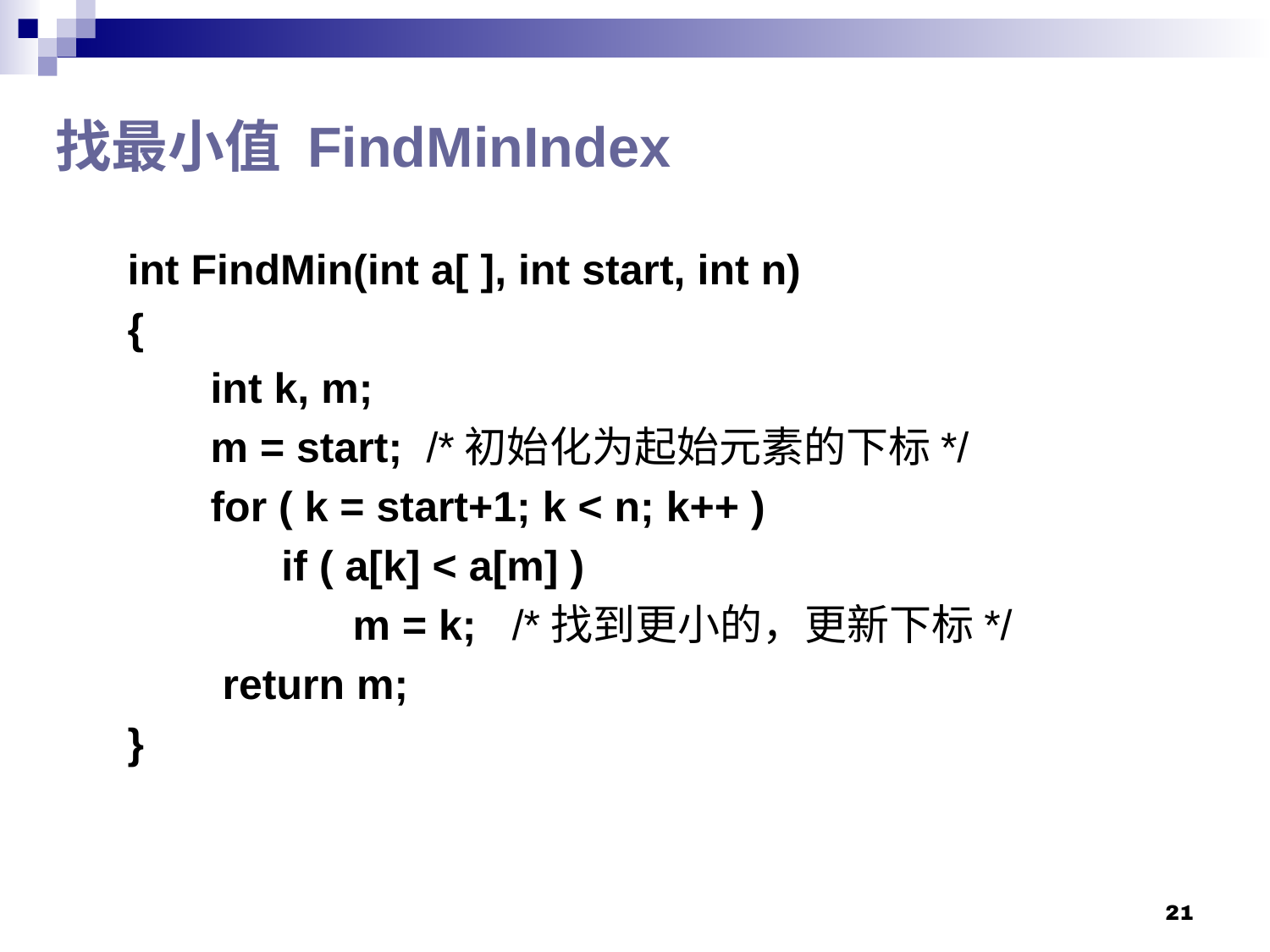

# 找最小值 FindMinIndex
int FindMin(int a[ ], int start, int n)
{
       int k, m;
       m = start;  /*初始化为起始元素的下标*/
       for ( k = start+1; k < n; k++ )
             if ( a[k] < a[m] )
                   m = k;   /*找到更小的，更新下标*/
        return m;
}
21